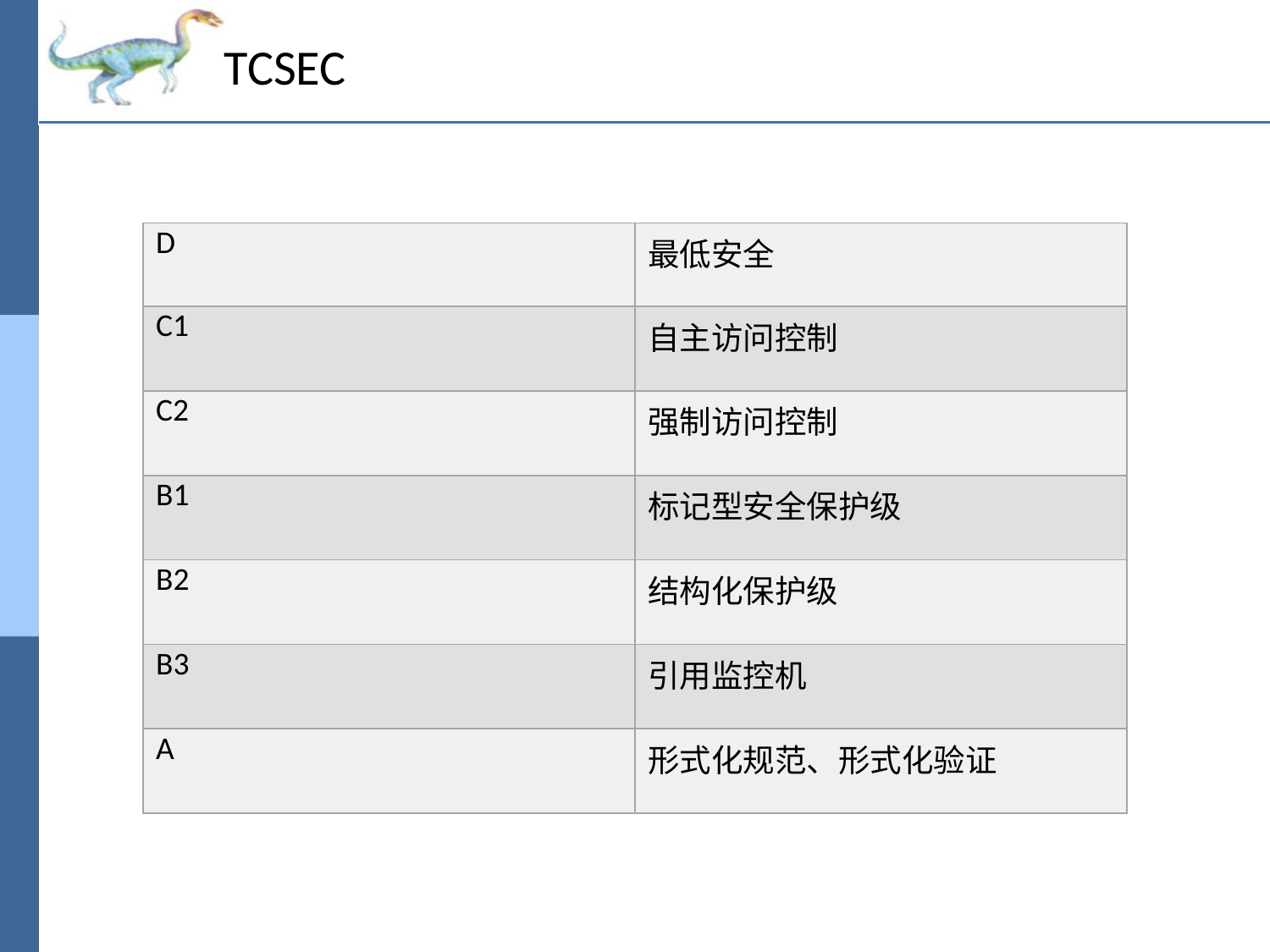

TCSEC
| D | 最低安全 |
| --- | --- |
| C1 | 自主访问控制 |
| C2 | 强制访问控制 |
| B1 | 标记型安全保护级 |
| B2 | 结构化保护级 |
| B3 | 引用监控机 |
| A | 形式化规范、形式化验证 |